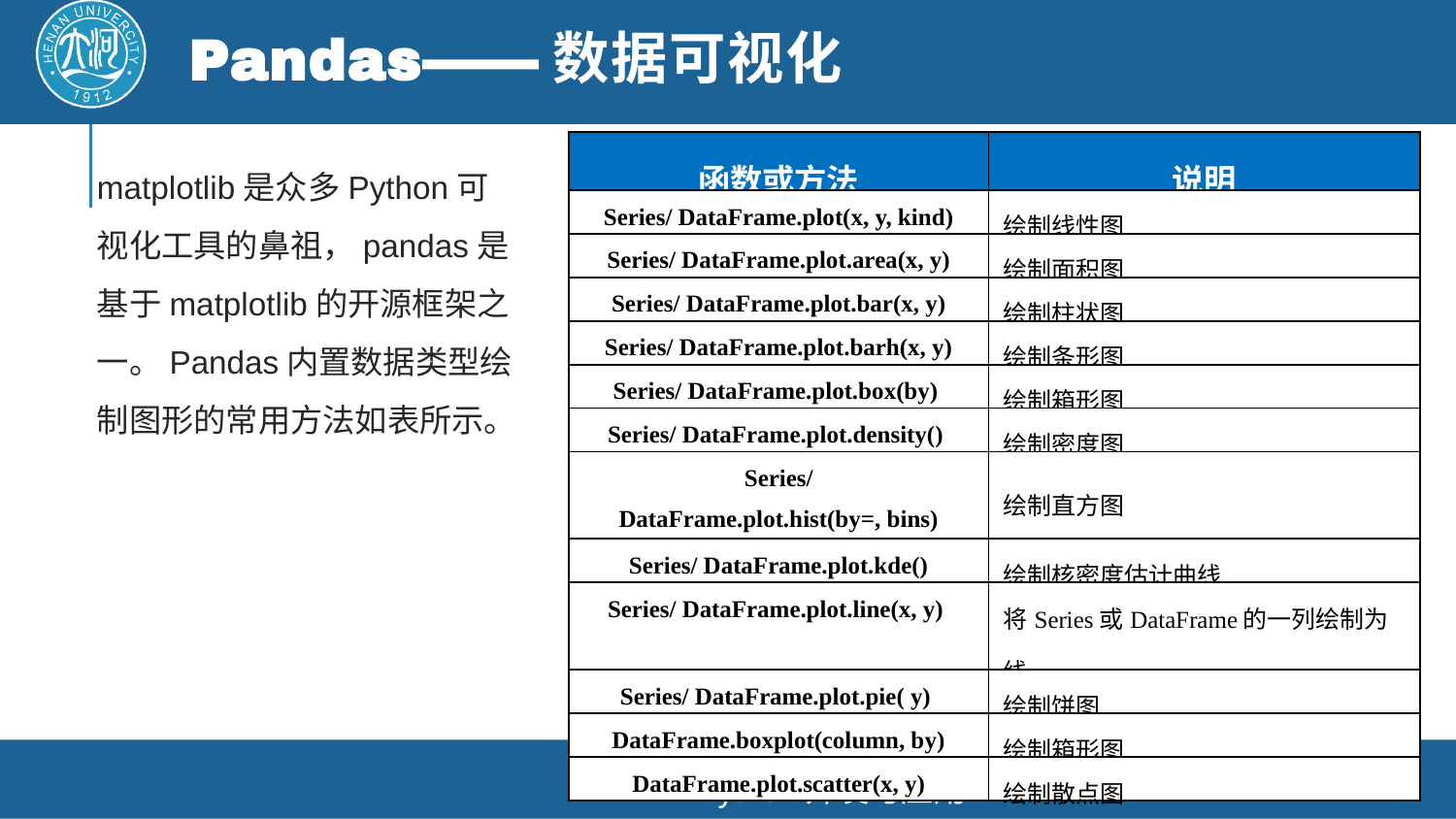

# Pandas——数据可视化
| 函数或方法 | 说明 |
| --- | --- |
| Series/ DataFrame.plot(x, y, kind) | 绘制线性图 |
| Series/ DataFrame.plot.area(x, y) | 绘制面积图 |
| Series/ DataFrame.plot.bar(x, y) | 绘制柱状图 |
| Series/ DataFrame.plot.barh(x, y) | 绘制条形图 |
| Series/ DataFrame.plot.box(by) | 绘制箱形图 |
| Series/ DataFrame.plot.density() | 绘制密度图 |
| Series/ DataFrame.plot.hist(by=, bins) | 绘制直方图 |
| Series/ DataFrame.plot.kde() | 绘制核密度估计曲线 |
| Series/ DataFrame.plot.line(x, y) | 将Series或DataFrame的一列绘制为线 |
| Series/ DataFrame.plot.pie( y) | 绘制饼图 |
| DataFrame.boxplot(column, by) | 绘制箱形图 |
| DataFrame.plot.scatter(x, y) | 绘制散点图 |
matplotlib是众多Python可视化工具的鼻祖，pandas是基于matplotlib的开源框架之一。Pandas内置数据类型绘制图形的常用方法如表所示。

Python开发与应用
27